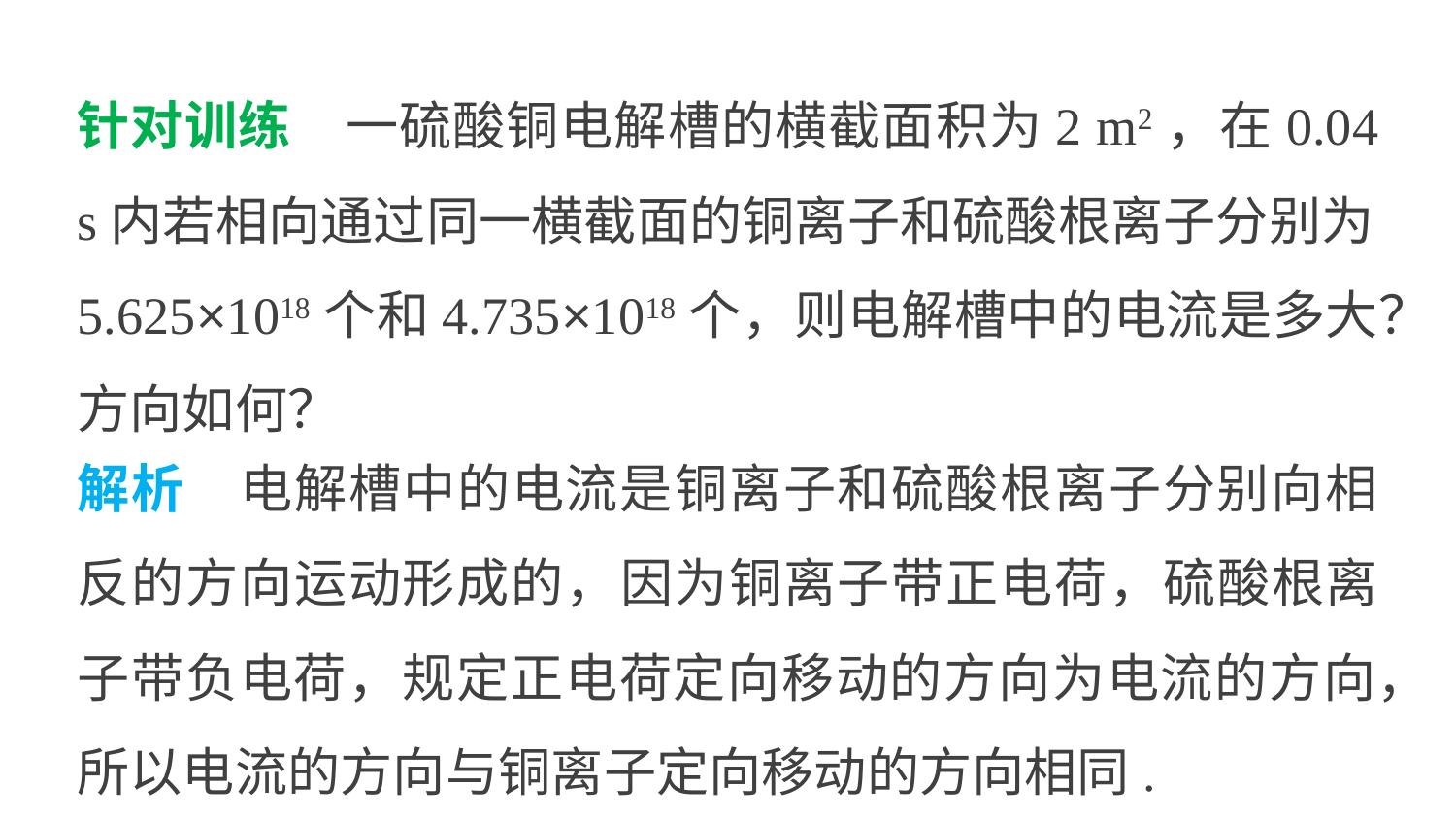

针对训练　一硫酸铜电解槽的横截面积为2 m2，在0.04 s内若相向通过同一横截面的铜离子和硫酸根离子分别为5.625×1018个和4.735×1018个，则电解槽中的电流是多大？方向如何？
解析　电解槽中的电流是铜离子和硫酸根离子分别向相反的方向运动形成的，因为铜离子带正电荷，硫酸根离子带负电荷，规定正电荷定向移动的方向为电流的方向，所以电流的方向与铜离子定向移动的方向相同.